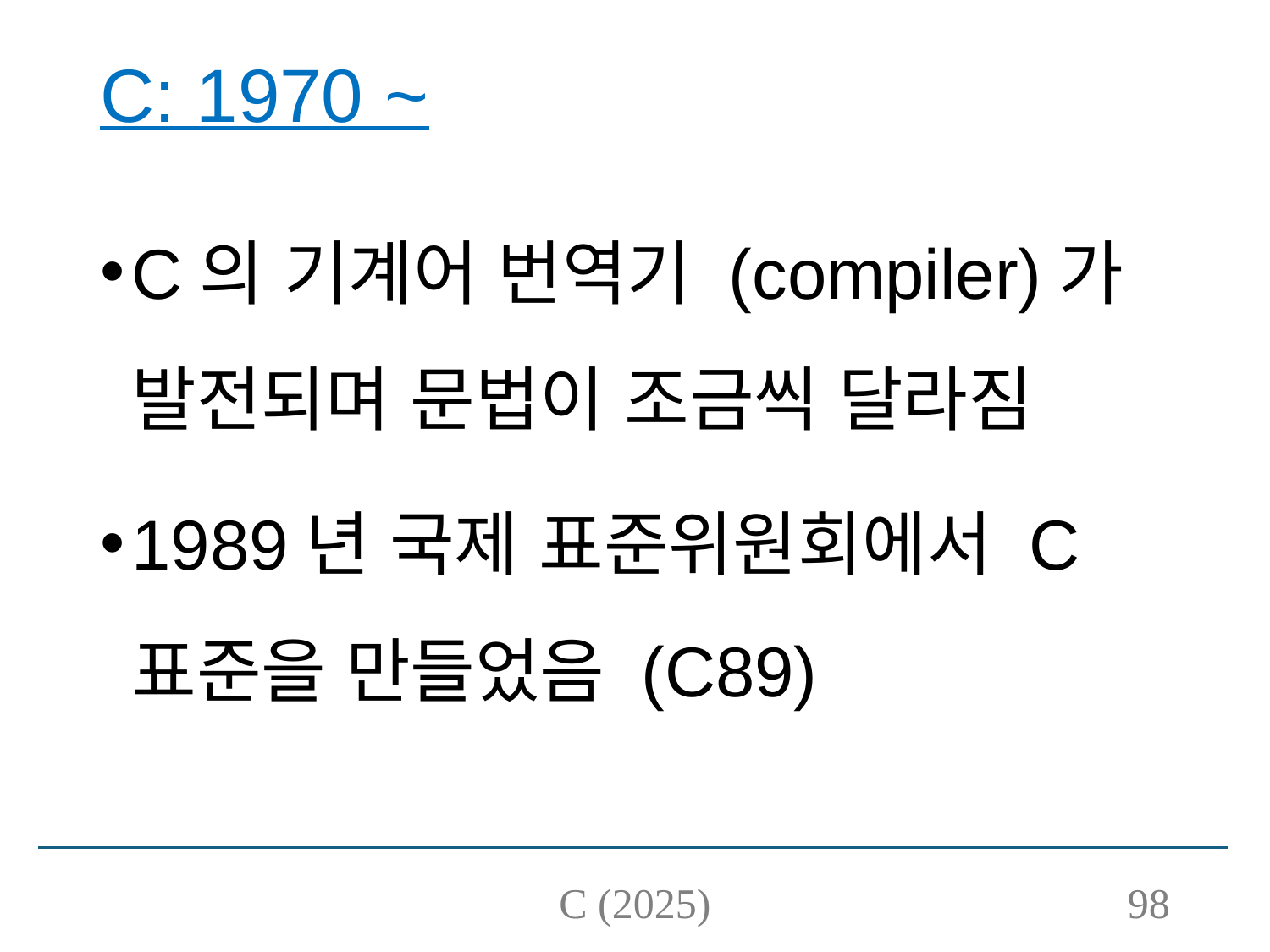

# C: 1970 ~
C의 기계어 번역기 (compiler)가 발전되며 문법이 조금씩 달라짐
1989년 국제 표준위원회에서 C 표준을 만들었음 (C89)
C (2025)
98